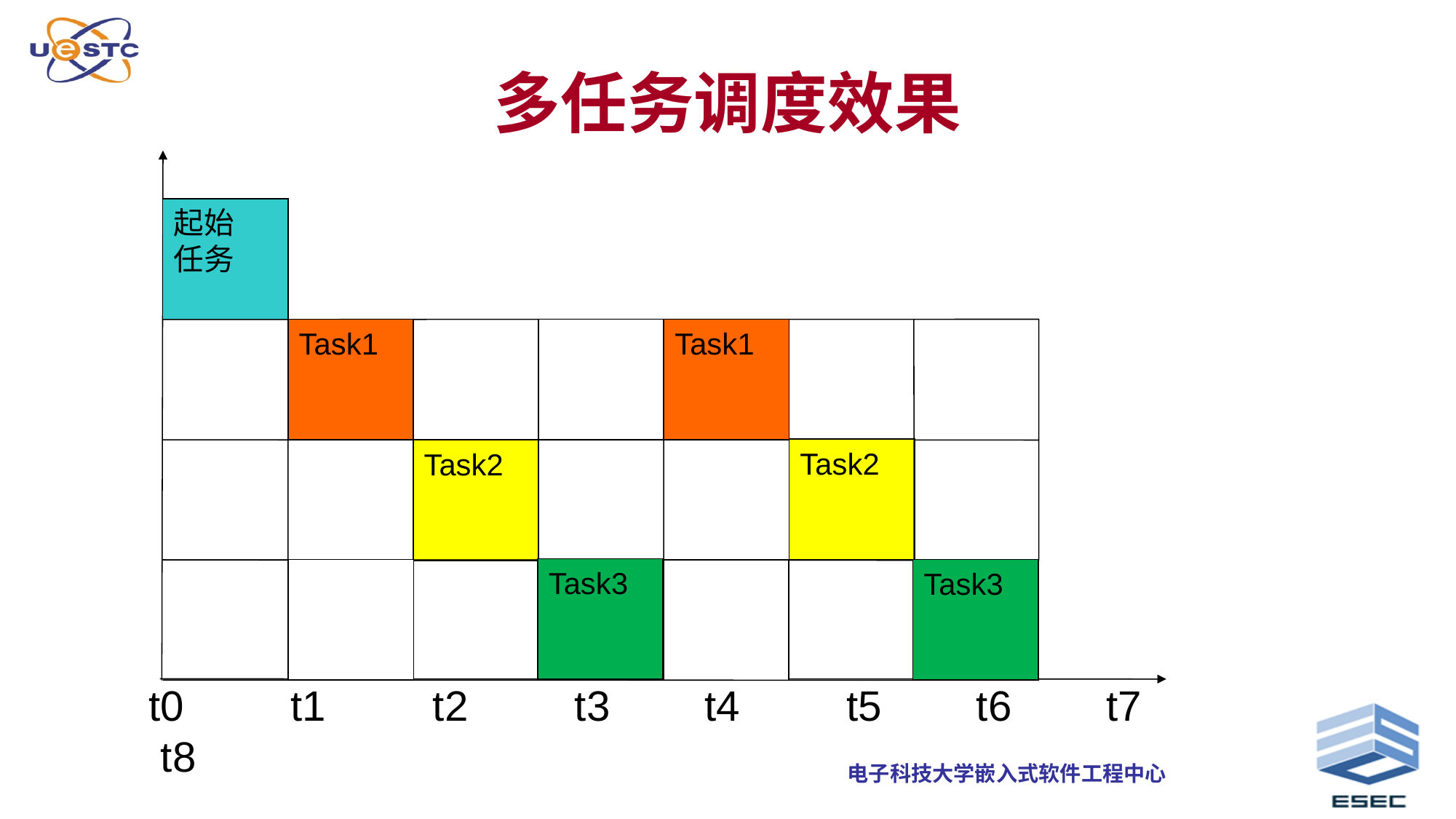

# 多任务调度效果

起始
任务

Task1

Task1

Task2

Task2
Task3
Task3

t0         t1         t2         t3        t4         t5        t6        t7     t8